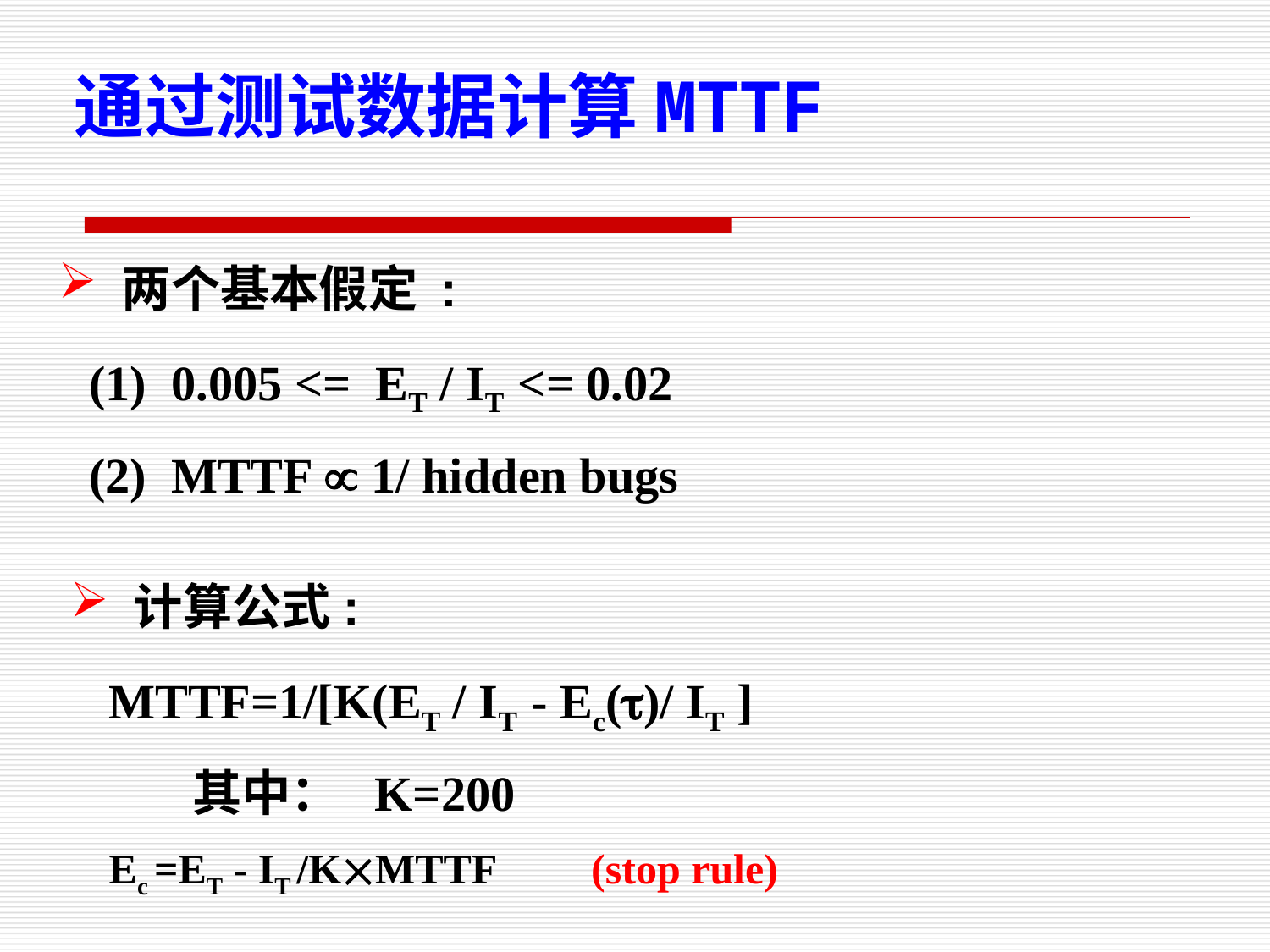

通过测试数据计算MTTF
两个基本假定 :
(1)  0.005 <=  ET / IT  <= 0.02
(2)  MTTF ∝ 1/ hidden bugs
计算公式:
      MTTF=1/[K(ET / IT  - Ec(τ)/ IT ]
             其中：  K=200
       Ec =ET - IT /K×MTTF         (stop rule)